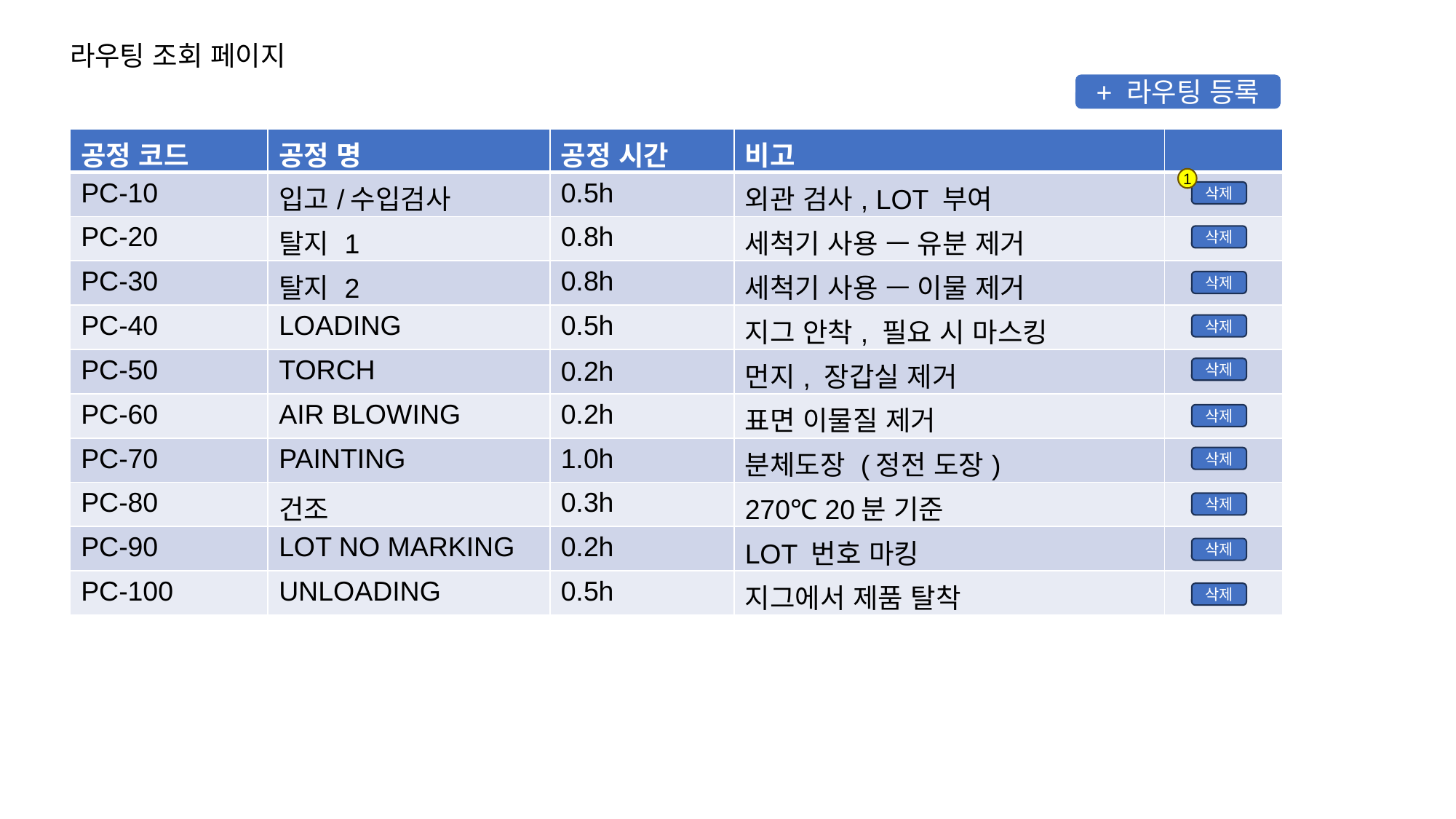

라우팅 조회 페이지
+ 라우팅 등록
| 공정 코드 | 공정 명 | 공정 시간 | 비고 |  |
| --- | --- | --- | --- | --- |
| PC-10 | 입고/수입검사 | 0.5h | 외관 검사, LOT 부여 |  |
| PC-20 | 탈지 1 | 0.8h | 세척기 사용 — 유분 제거 |  |
| PC-30 | 탈지 2 | 0.8h | 세척기 사용 — 이물 제거 |  |
| PC-40 | LOADING | 0.5h | 지그 안착, 필요 시 마스킹 |  |
| PC-50 | TORCH | 0.2h | 먼지, 장갑실 제거 |  |
| PC-60 | AIR BLOWING | 0.2h | 표면 이물질 제거 |  |
| PC-70 | PAINTING | 1.0h | 분체도장 (정전 도장) |  |
| PC-80 | 건조 | 0.3h | 270℃ 20분 기준 |  |
| PC-90 | LOT NO MARKING | 0.2h | LOT 번호 마킹 |  |
| PC-100 | UNLOADING | 0.5h | 지그에서 제품 탈착 |  |
1
삭제
삭제
삭제
삭제
삭제
삭제
삭제
삭제
삭제
삭제